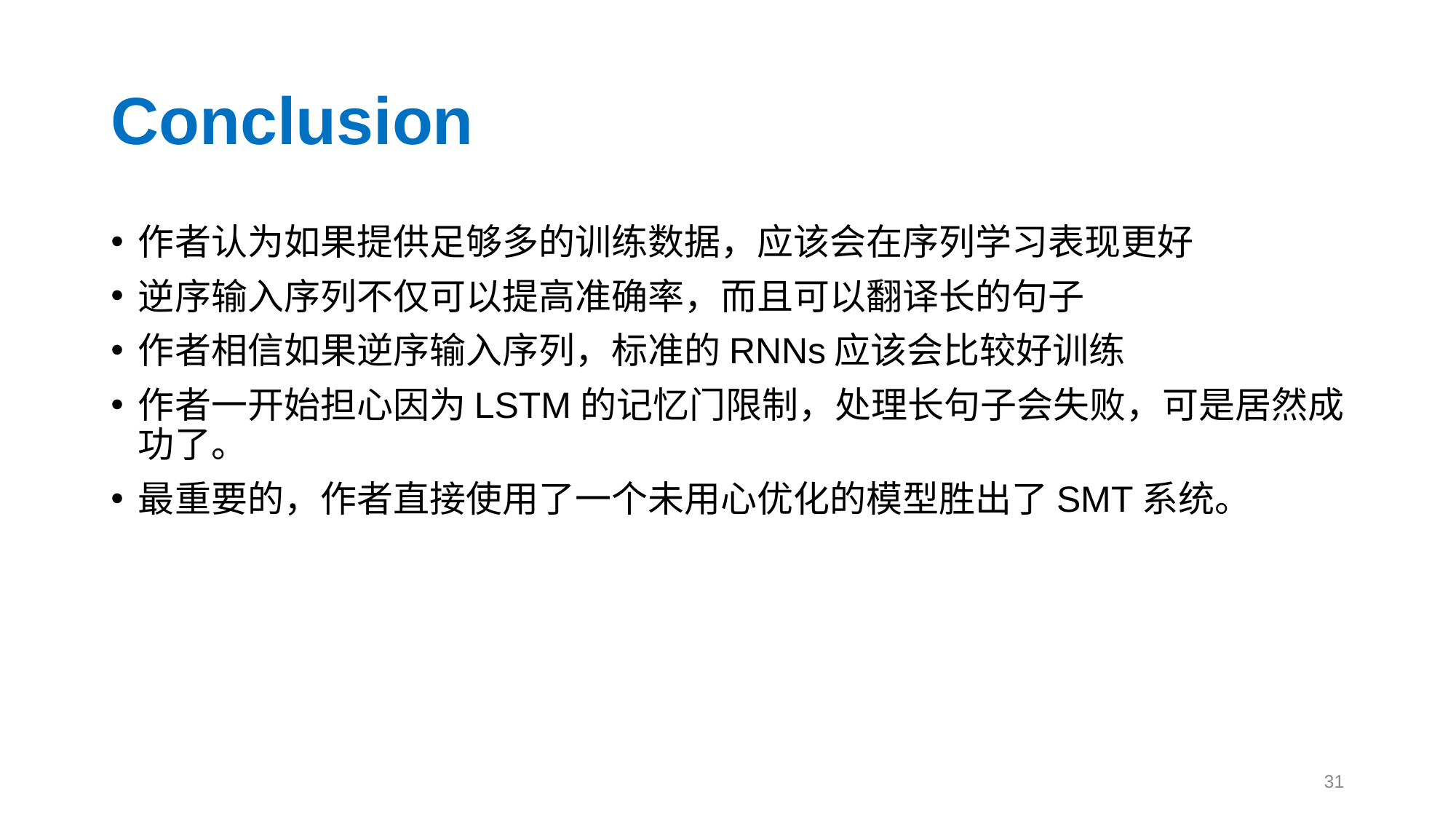

# Conclusion
作者认为如果提供足够多的训练数据，应该会在序列学习表现更好
逆序输入序列不仅可以提高准确率，而且可以翻译长的句子
作者相信如果逆序输入序列，标准的RNNs应该会比较好训练
作者一开始担心因为LSTM的记忆门限制，处理长句子会失败，可是居然成功了。
最重要的，作者直接使用了一个未用心优化的模型胜出了SMT系统。
31